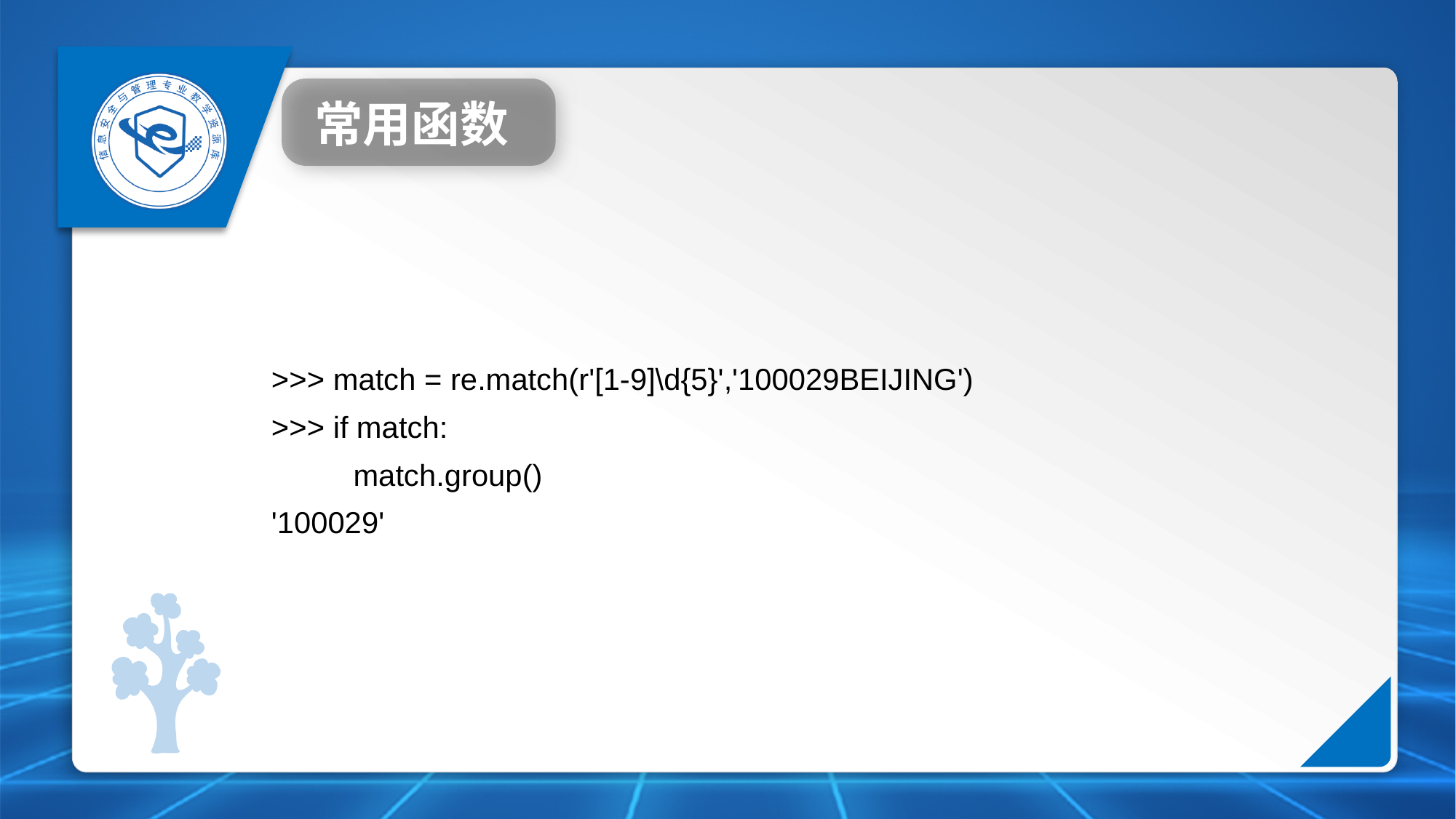

常用函数
>>> match = re.match(r'[1-9]\d{5}','100029BEIJING')
>>> if match:
	match.group()
'100029'